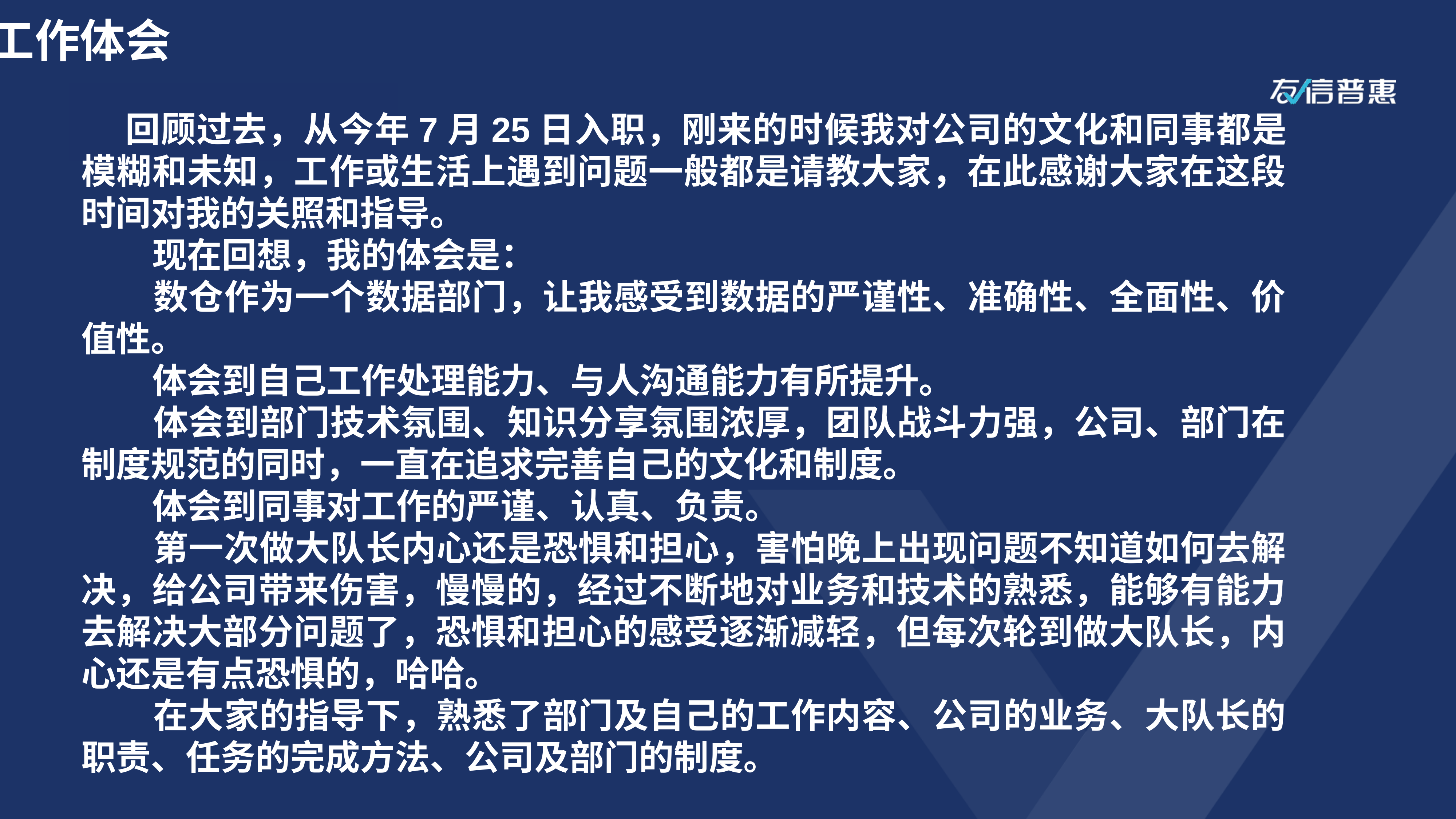

工作体会
    回顾过去，从今年7月25日入职，刚来的时候我对公司的文化和同事都是模糊和未知，工作或生活上遇到问题一般都是请教大家，在此感谢大家在这段时间对我的关照和指导。
	 现在回想，我的体会是：
	 数仓作为一个数据部门，让我感受到数据的严谨性、准确性、全面性、价值性。
	 体会到自己工作处理能力、与人沟通能力有所提升。
	 体会到部门技术氛围、知识分享氛围浓厚，团队战斗力强，公司、部门在制度规范的同时，一直在追求完善自己的文化和制度。
	 体会到同事对工作的严谨、认真、负责。
	 第一次做大队长内心还是恐惧和担心，害怕晚上出现问题不知道如何去解决，给公司带来伤害，慢慢的，经过不断地对业务和技术的熟悉，能够有能力去解决大部分问题了，恐惧和担心的感受逐渐减轻，但每次轮到做大队长，内心还是有点恐惧的，哈哈。
	 在大家的指导下，熟悉了部门及自己的工作内容、公司的业务、大队长的职责、任务的完成方法、公司及部门的制度。